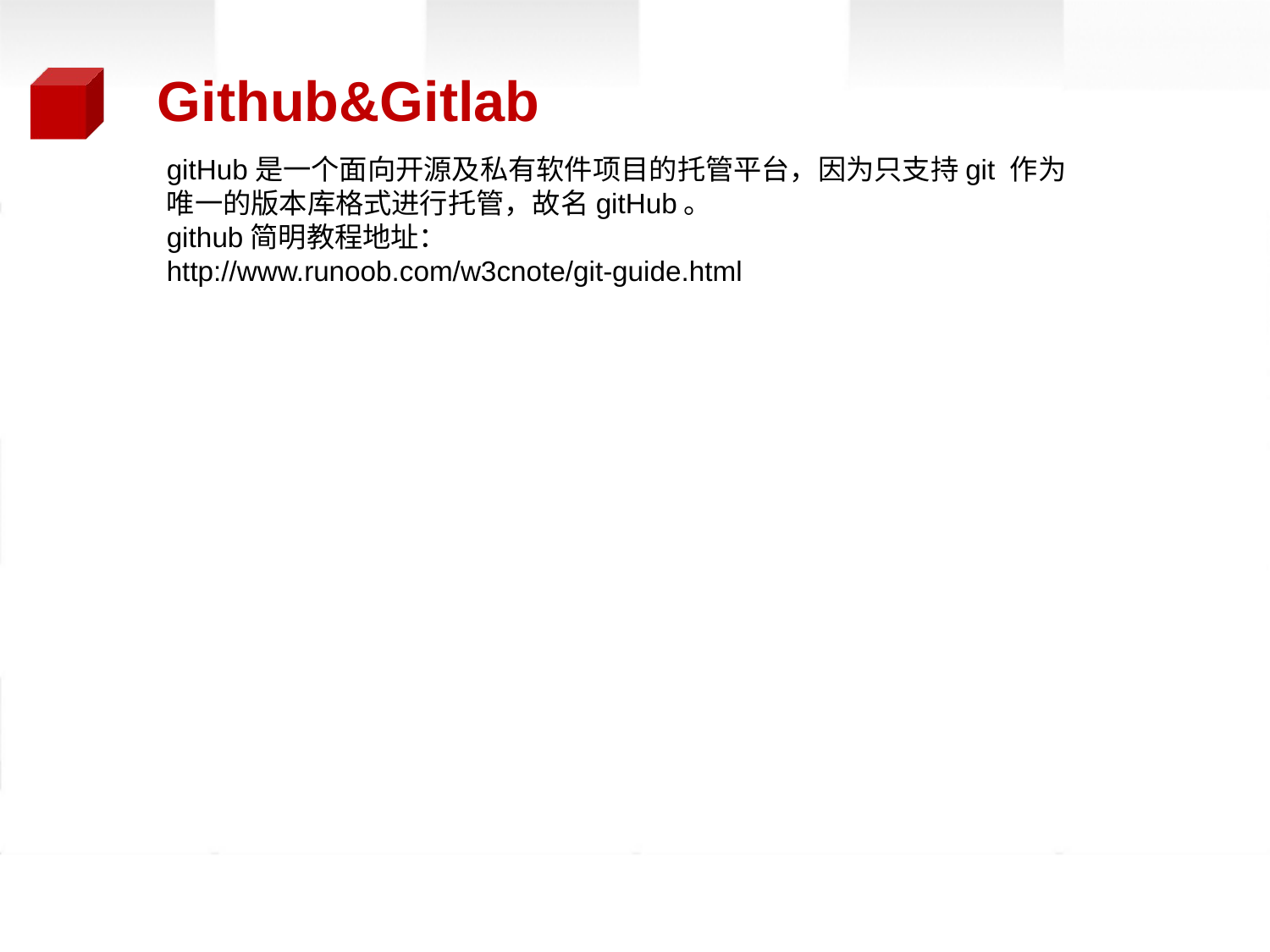

# Github&Gitlab
gitHub是一个面向开源及私有软件项目的托管平台，因为只支持git 作为唯一的版本库格式进行托管，故名gitHub。
github简明教程地址：
http://www.runoob.com/w3cnote/git-guide.html